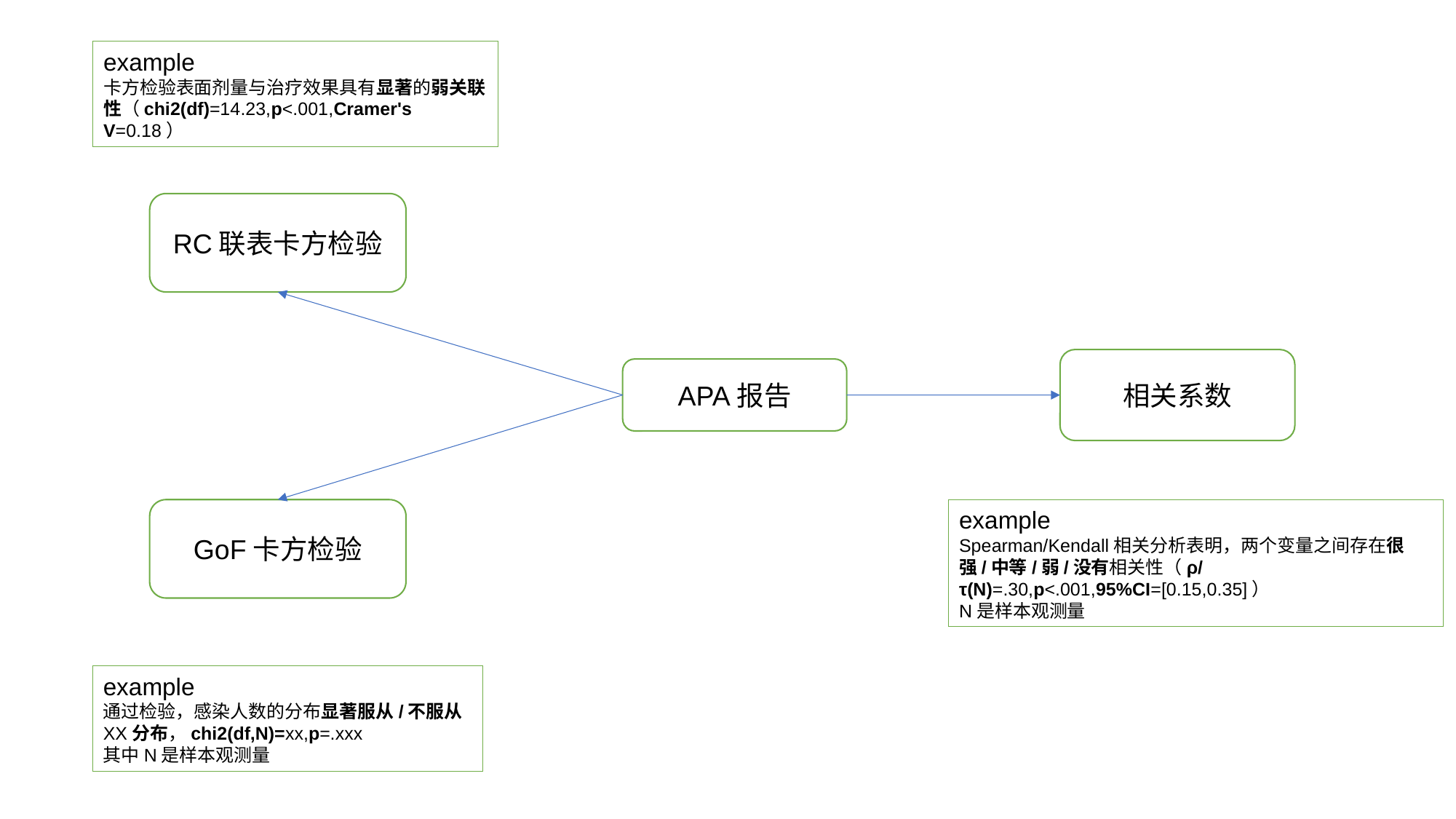

example
卡方检验表面剂量与治疗效果具有显著的弱关联性（chi2(df)=14.23,p<.001,Cramer's V=0.18）
RC联表卡方检验
相关系数
APA报告
GoF卡方检验
example
Spearman/Kendall相关分析表明，两个变量之间存在很强/中等/弱/没有相关性（ρ/τ(N)=.30,p<.001,95%CI=[0.15,0.35]）
N是样本观测量
example
通过检验，感染人数的分布显著服从/不服从XX分布，chi2(df,N)=xx,p=.xxx
其中N是样本观测量